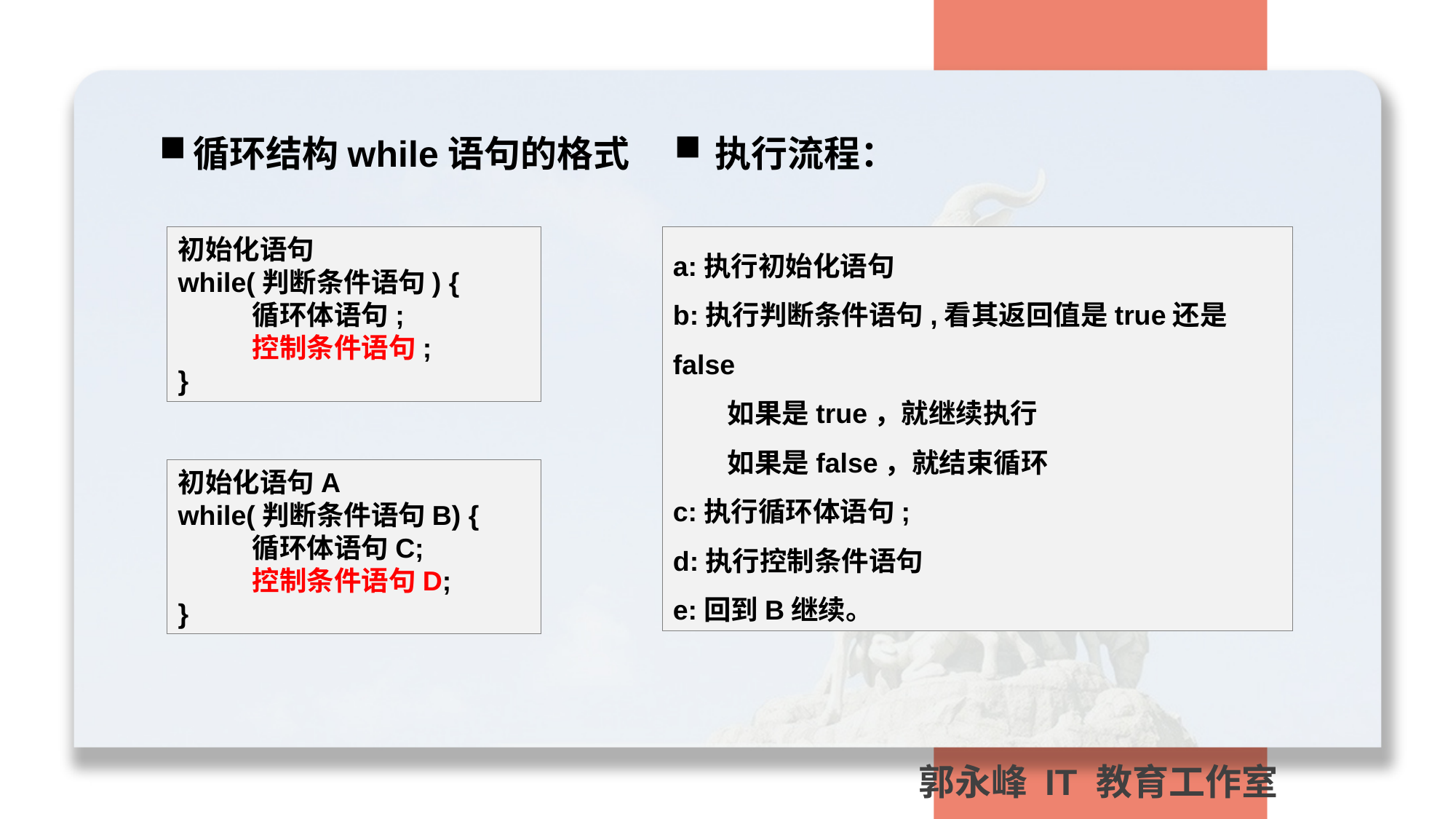

执行流程：
循环结构while语句的格式
a:执行初始化语句
b:执行判断条件语句,看其返回值是true还是false
如果是true，就继续执行
如果是false，就结束循环
c:执行循环体语句;
d:执行控制条件语句
e:回到B继续。
初始化语句
while(判断条件语句) {
           循环体语句;
           控制条件语句;
}
初始化语句A
while(判断条件语句B) {
           循环体语句C;
           控制条件语句D;
}